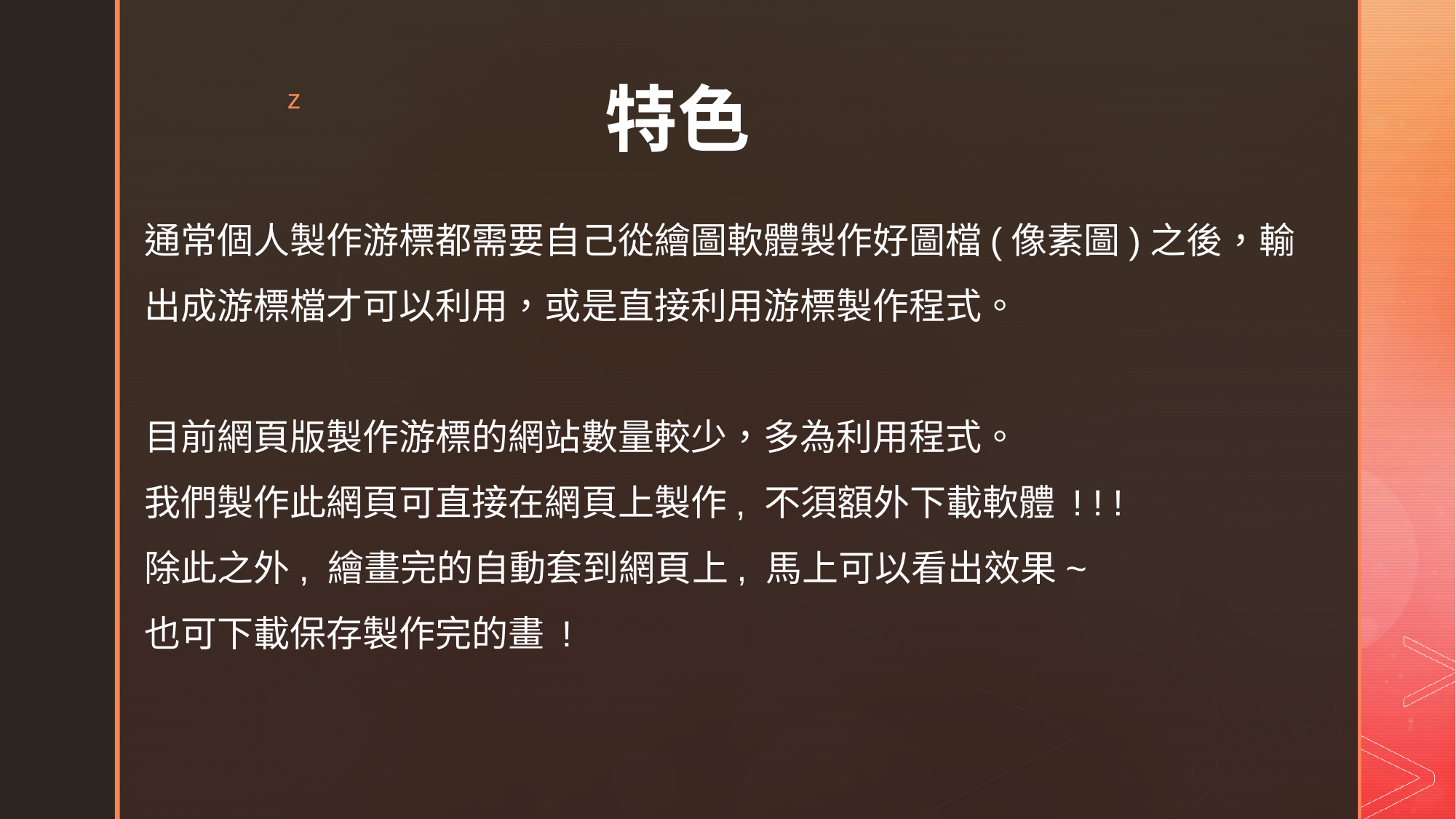

# 特色
通常個人製作游標都需要自己從繪圖軟體製作好圖檔(像素圖)之後，輸出成游標檔才可以利用，或是直接利用游標製作程式。

目前網頁版製作游標的網站數量較少，多為利用程式。
我們製作此網頁可直接在網頁上製作, 不須額外下載軟體 ! ! !
除此之外, 繪畫完的自動套到網頁上, 馬上可以看出效果~
也可下載保存製作完的畫 !